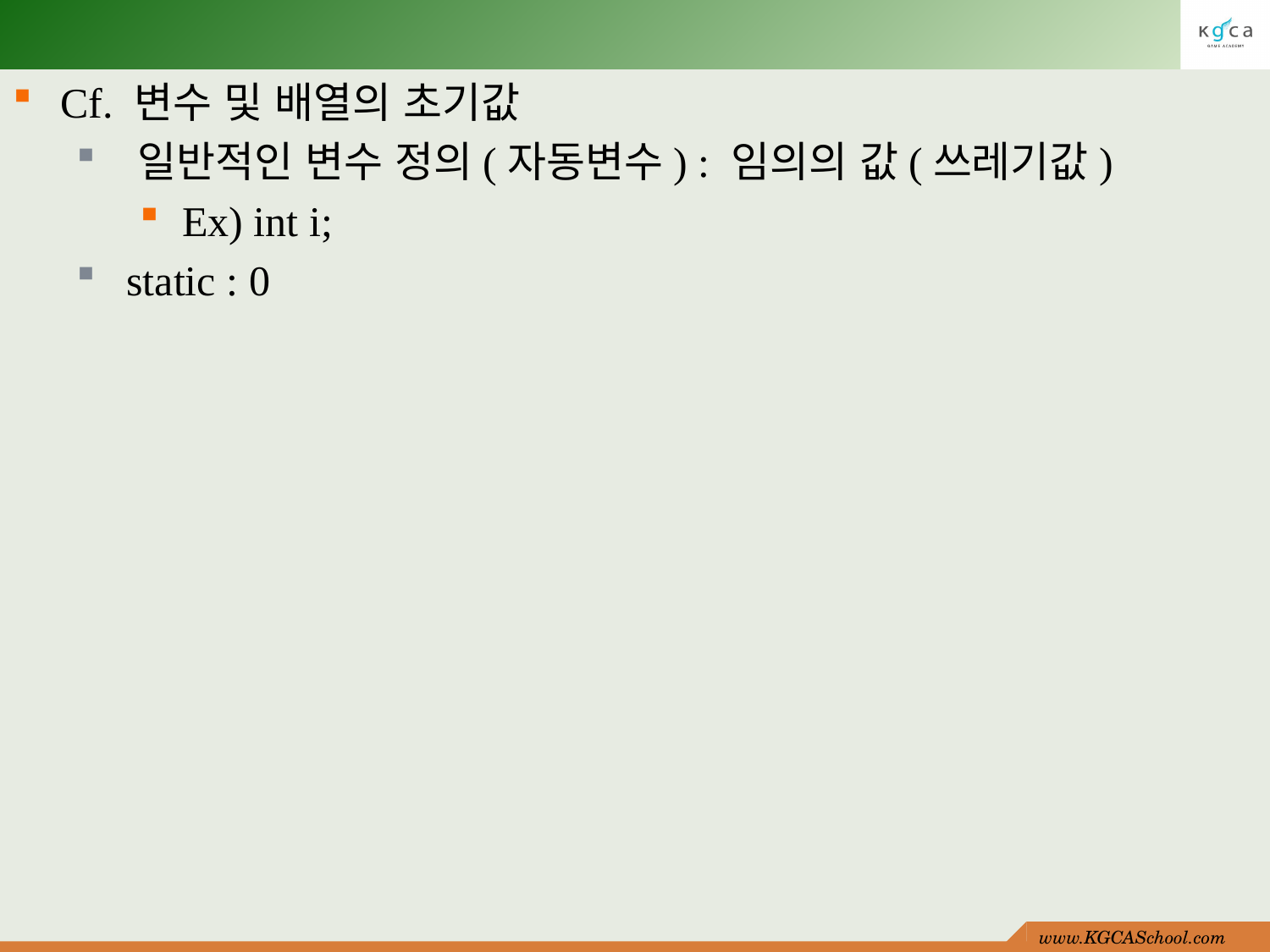

#
Cf. 변수 및 배열의 초기값
 일반적인 변수 정의(자동변수) : 임의의 값(쓰레기값)
 Ex) int i;
 static : 0